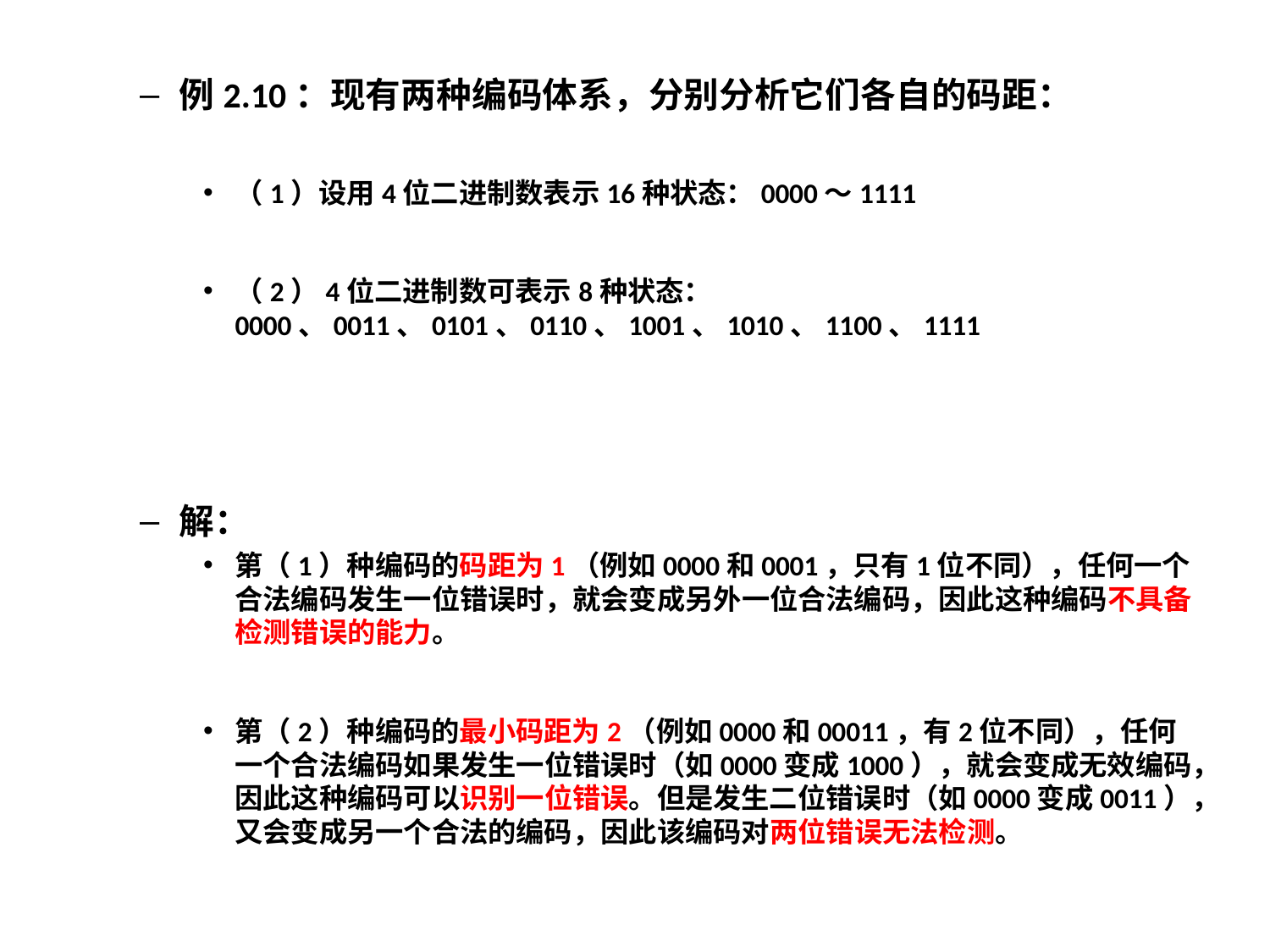

例2.10：现有两种编码体系，分别分析它们各自的码距：

（1）设用4位二进制数表示16种状态：0000～1111

（2）4位二进制数可表示8种状态：0000、0011、0101、0110、1001、1010、1100、1111

解：
第（1）种编码的码距为1（例如0000和0001，只有1位不同），任何一个合法编码发生一位错误时，就会变成另外一位合法编码，因此这种编码不具备检测错误的能力。

第（2）种编码的最小码距为2（例如0000和00011，有2位不同），任何一个合法编码如果发生一位错误时（如0000变成1000），就会变成无效编码，因此这种编码可以识别一位错误。但是发生二位错误时（如0000变成0011），又会变成另一个合法的编码，因此该编码对两位错误无法检测。